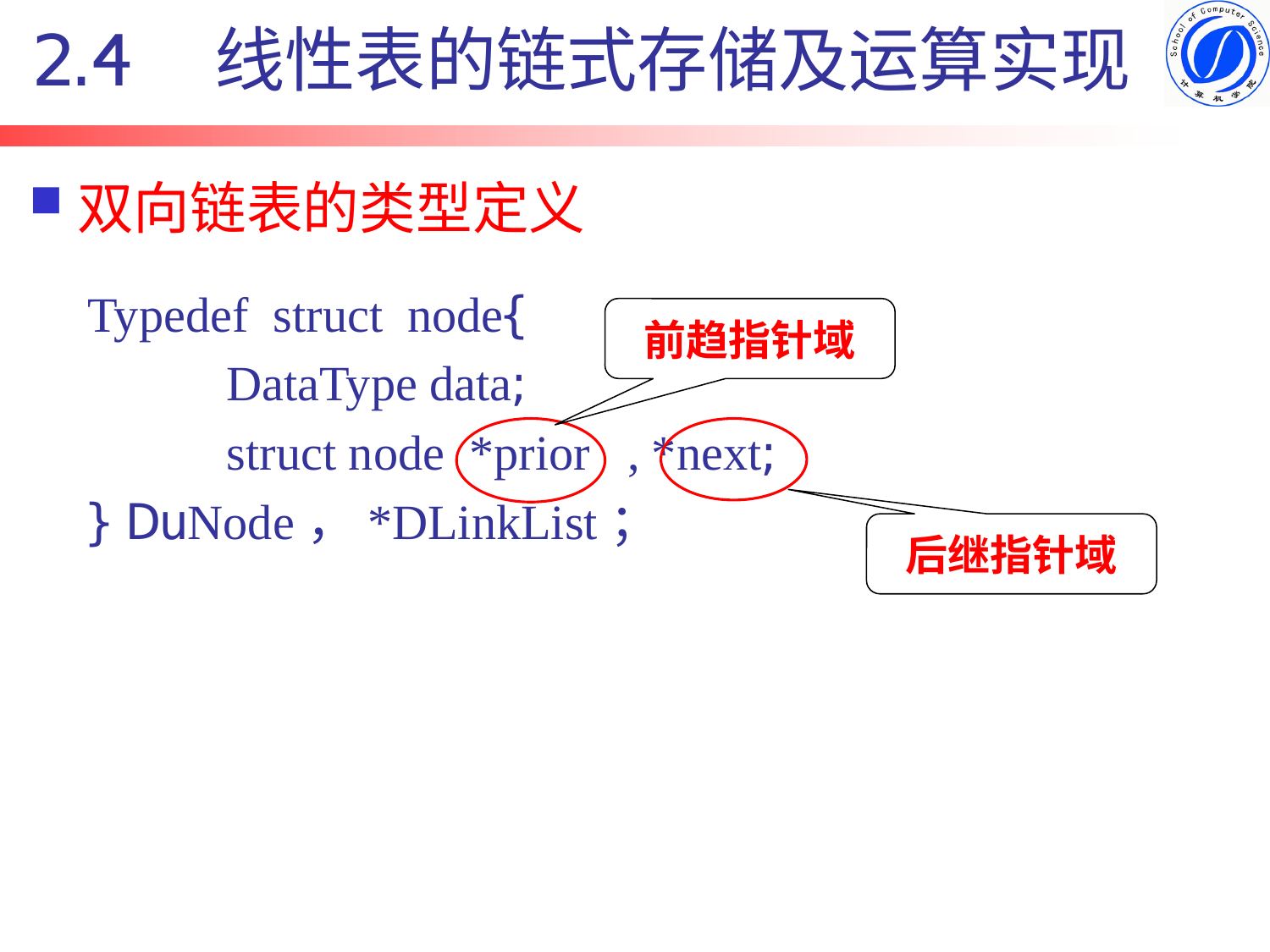

2.4   线性表的链式存储及运算实现
# 双向链表的类型定义
Typedef  struct  node{
         DataType data;
         struct node  *prior   , *next;
} DuNode，*DLinkList；
前趋指针域

后继指针域